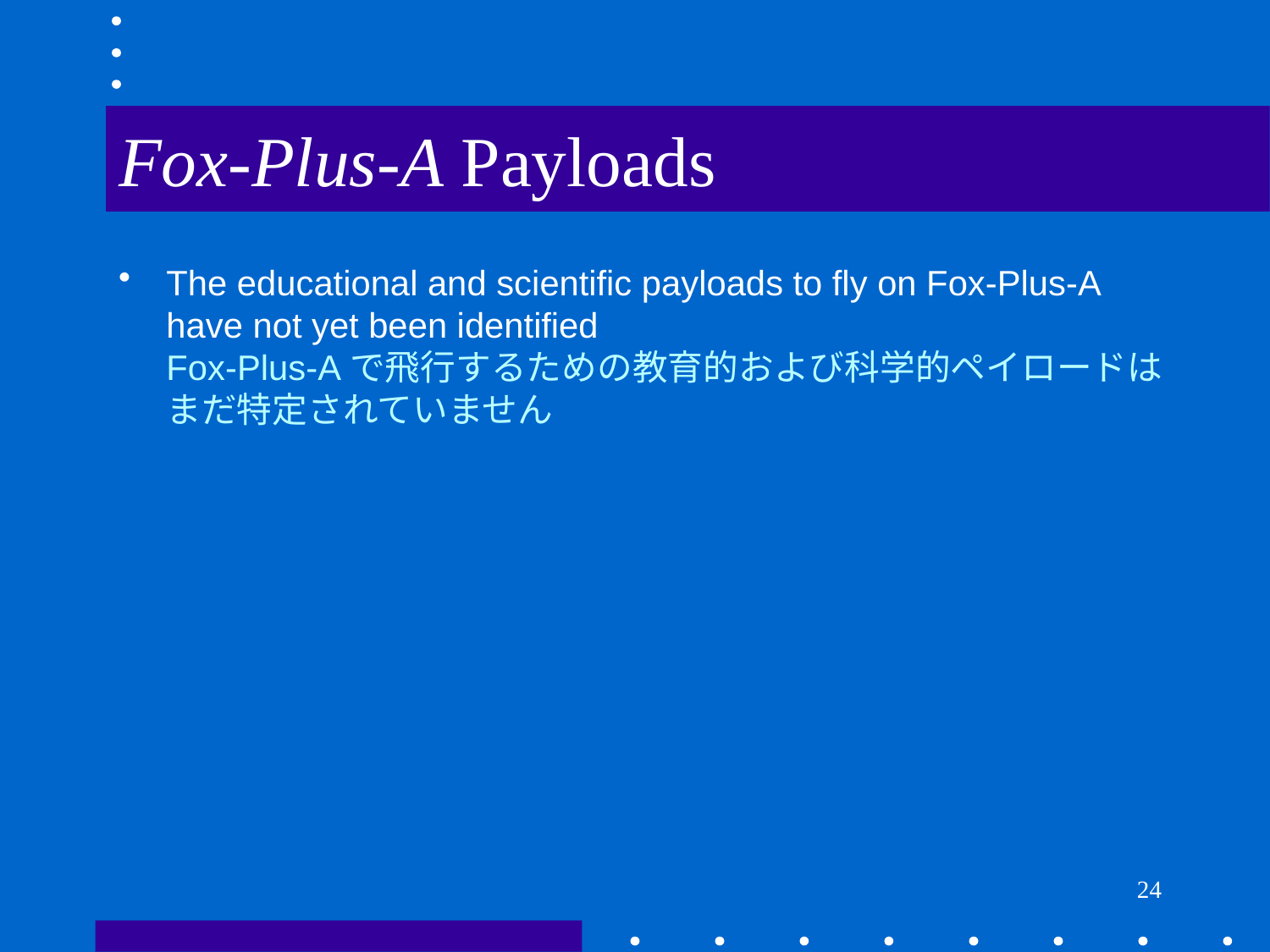

# Fox-Plus-A Payloads
The educational and scientific payloads to fly on Fox-Plus-A have not yet been identified
Fox-Plus-Aで飛行するための教育的および科学的ペイロードはまだ特定されていません
24